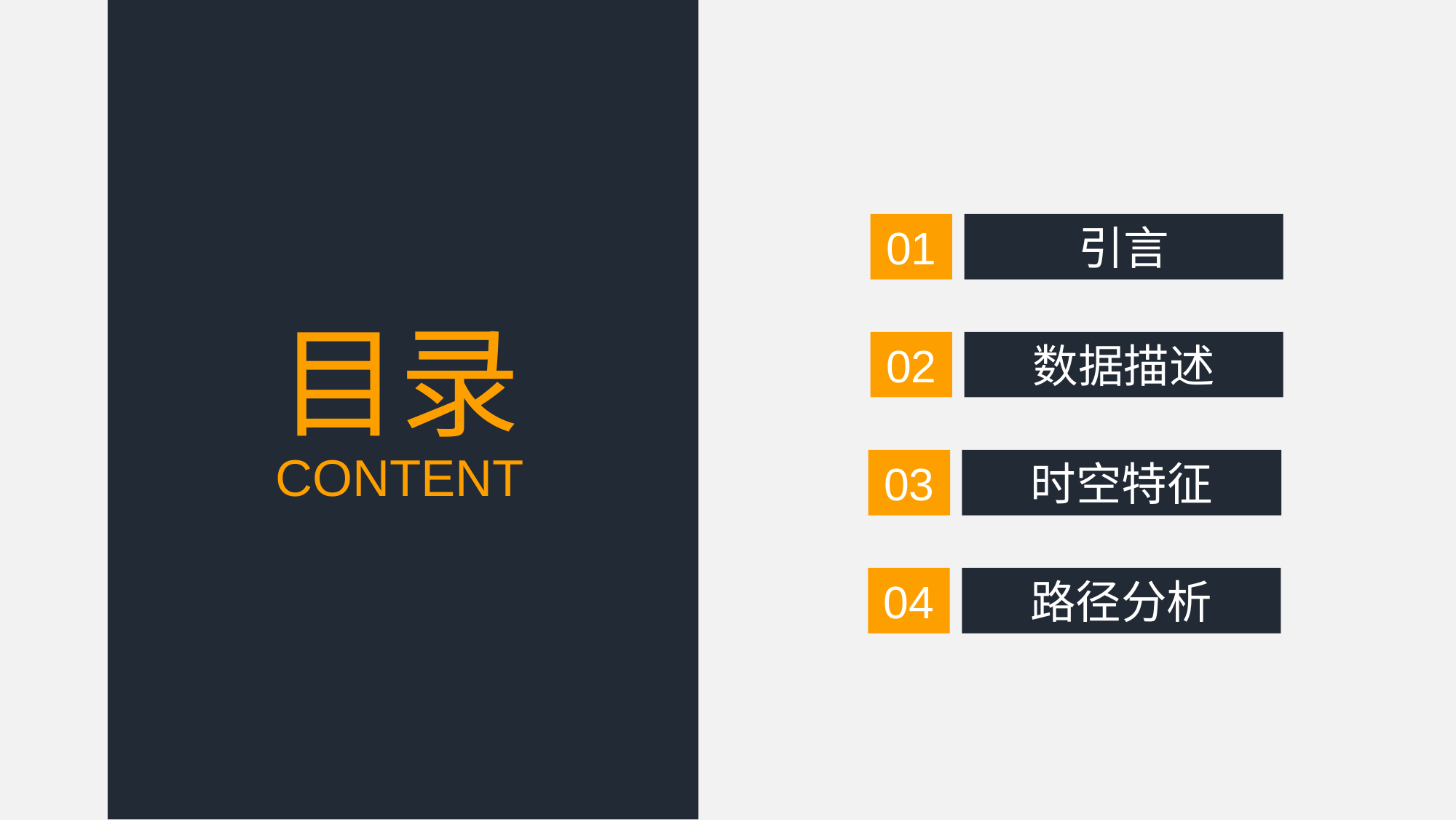

01
引言
目录
CONTENT
02
数据描述
03
时空特征
04
路径分析